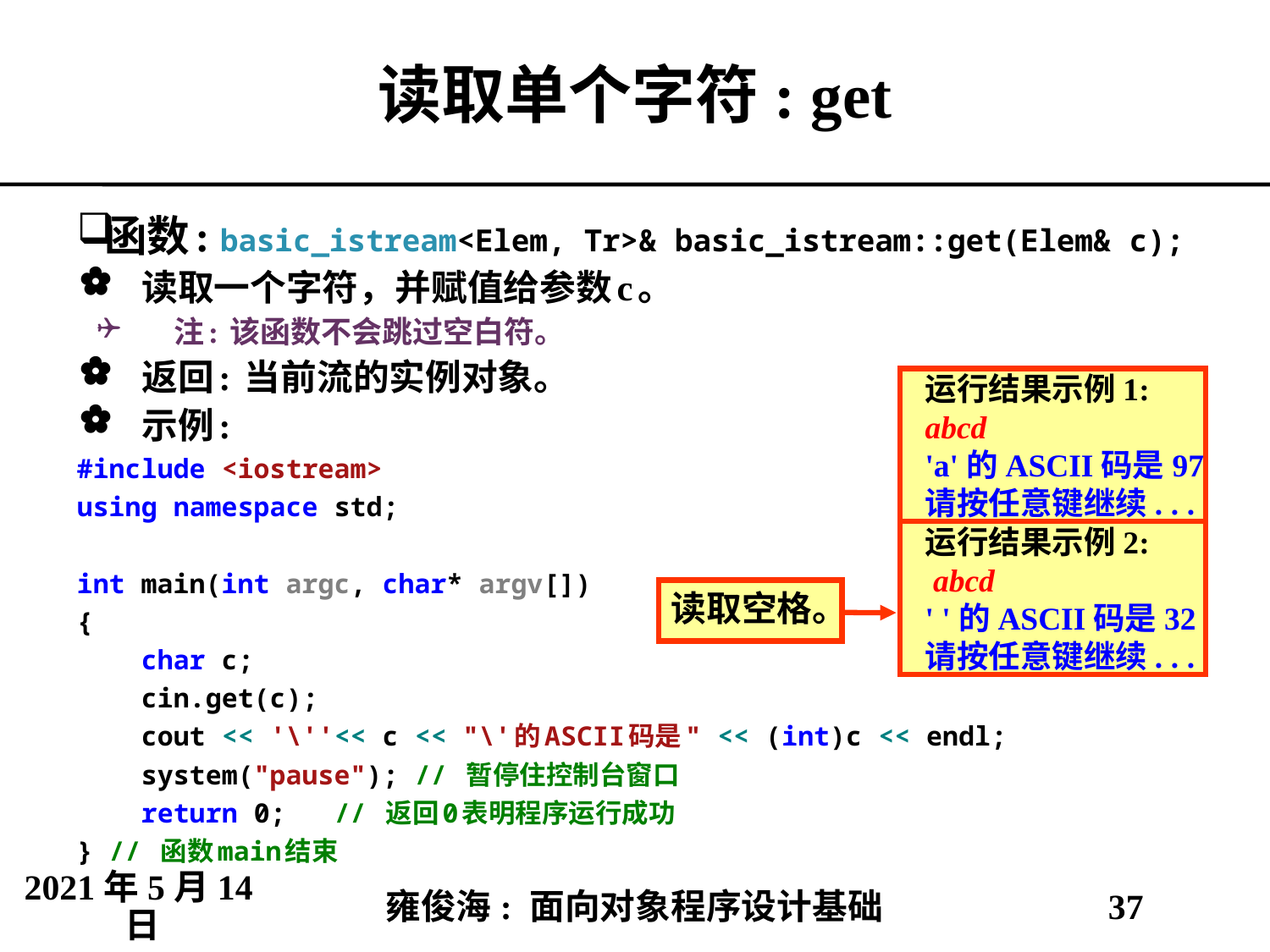

# 读取单个字符: get

函数: basic_istream<Elem, Tr>& basic_istream::get(Elem& c);
读取一个字符，并赋值给参数c。
注: 该函数不会跳过空白符。
返回: 当前流的实例对象。
示例:
#include <iostream>
using namespace std;

int main(int argc, char* argv[])
{
    char c;
    cin.get(c);
    cout << '\''<< c << "\'的ASCII码是" << (int)c << endl;
    system("pause"); // 暂停住控制台窗口
    return 0;   // 返回0表明程序运行成功
} // 函数main结束

运行结果示例1:
abcd
'a'的ASCII码是97
请按任意键继续. . .
运行结果示例2:
 abcd
' '的ASCII码是32
请按任意键继续. . .
读取空格。
2021年5月14日
雍俊海: 面向对象程序设计基础
37